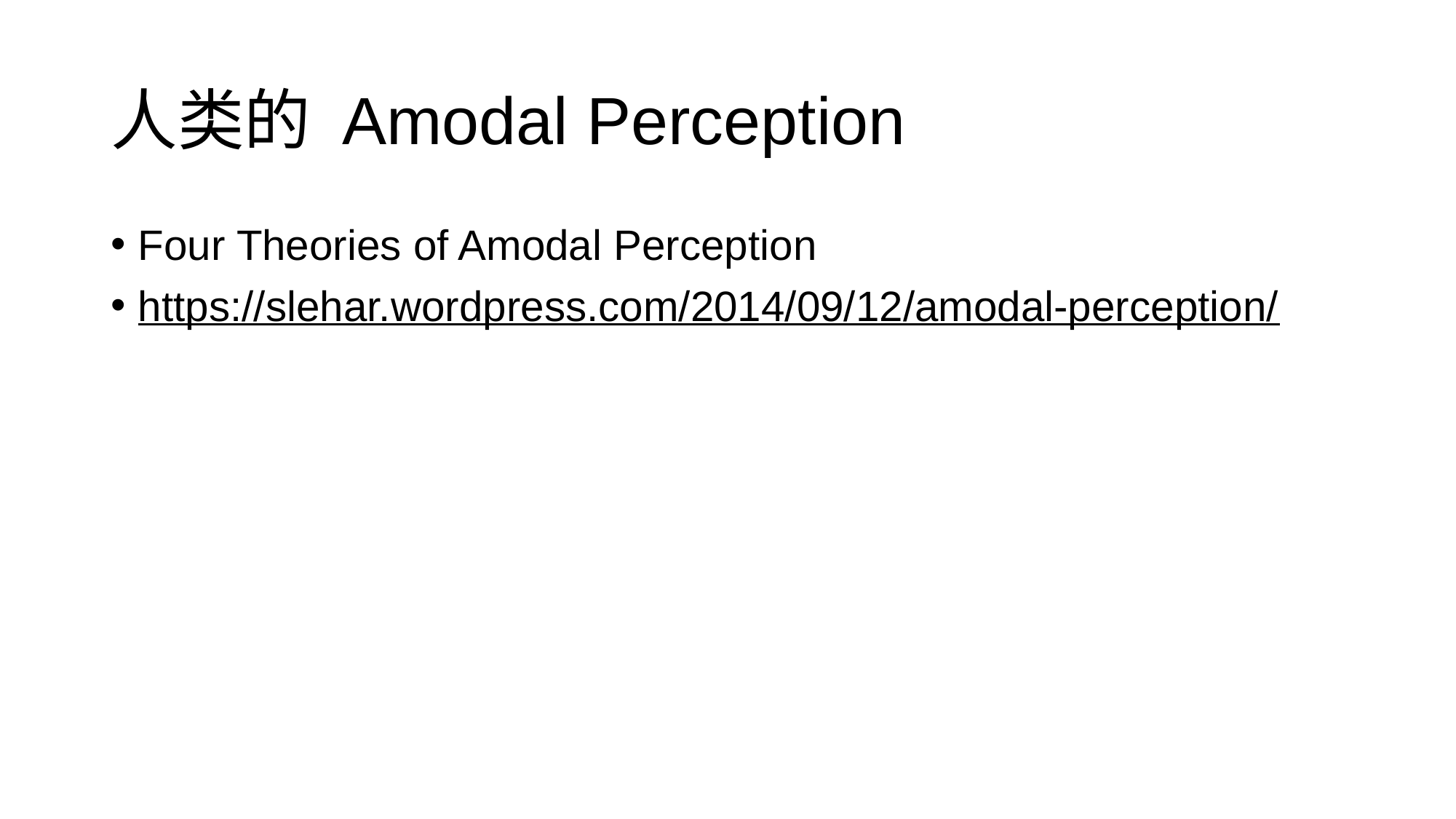

# 人类的 Amodal Perception
Four Theories of Amodal Perception
https://slehar.wordpress.com/2014/09/12/amodal-perception/